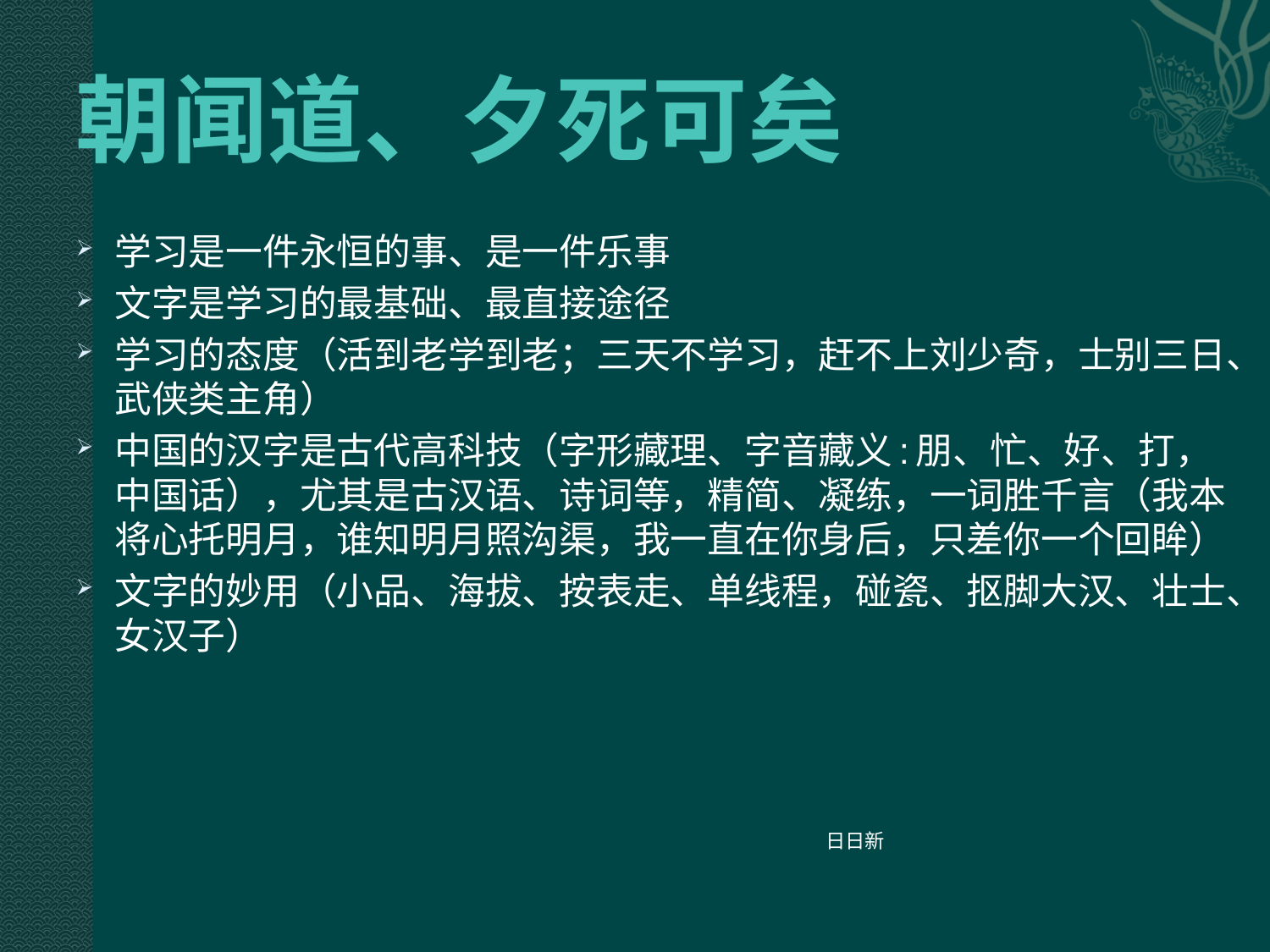

# 朝闻道、夕死可矣
学习是一件永恒的事、是一件乐事
文字是学习的最基础、最直接途径
学习的态度（活到老学到老；三天不学习，赶不上刘少奇，士别三日、武侠类主角）
中国的汉字是古代高科技（字形藏理、字音藏义:朋、忙、好、打，中国话），尤其是古汉语、诗词等，精简、凝练，一词胜千言（我本将心托明月，谁知明月照沟渠，我一直在你身后，只差你一个回眸）
文字的妙用（小品、海拔、按表走、单线程，碰瓷、抠脚大汉、壮士、女汉子）

                                                                                          日日新